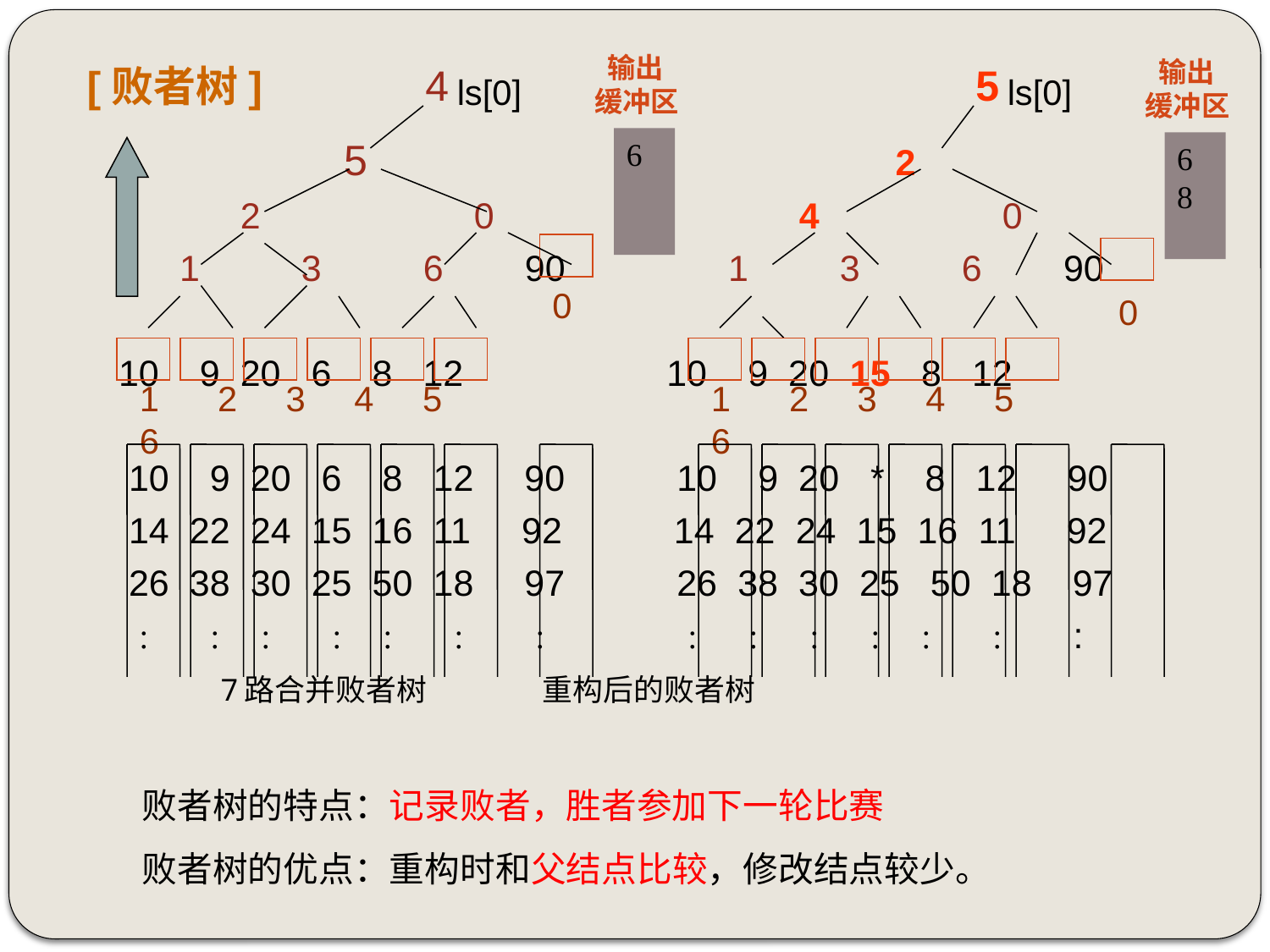

输出
缓冲区
 输出
缓冲区
# [败者树]
4
5
ls[0]
ls[0]

                   5                                                    2
            2                     0                              4                  0
      1          3          6        90                1         3          6        90

10    9  20   6    8   12                    10    9  20  15   8   12

 10    9  20   6    8   12     90           10    9  20   *    8   12     90
 14  22  24  15  16  11     92           14  22  24  15  16  11     92
 26  38  30  25  50  18     97           26  38  30  25   50  18    97
  :      :    :      :    :      :       :              :     :     :     :    :      :       :
          7路合并败者树                 重构后的败者树

6

6
8

0
0

1      2     3     4     5     6
1      2     3     4     5     6

败者树的特点：记录败者，胜者参加下一轮比赛
败者树的优点：重构时和父结点比较，修改结点较少。